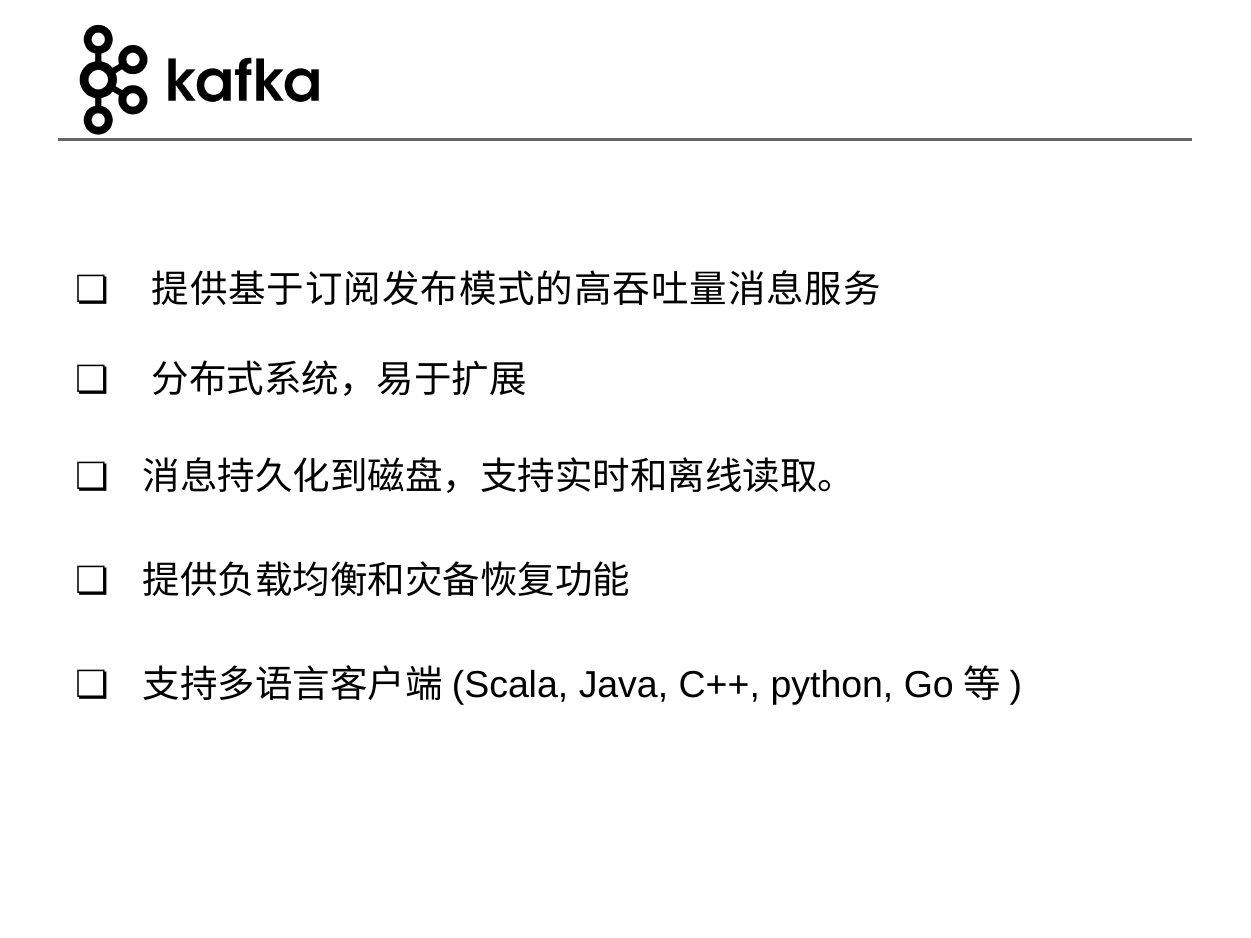

❏	提供基于订阅发布模式的高吞吐量消息服务

❏	分布式系统，易于扩展

❏   消息持久化到磁盘，支持实时和离线读取。

❏   提供负载均衡和灾备恢复功能

❏   支持多语言客户端(Scala, Java, C++, python, Go等)